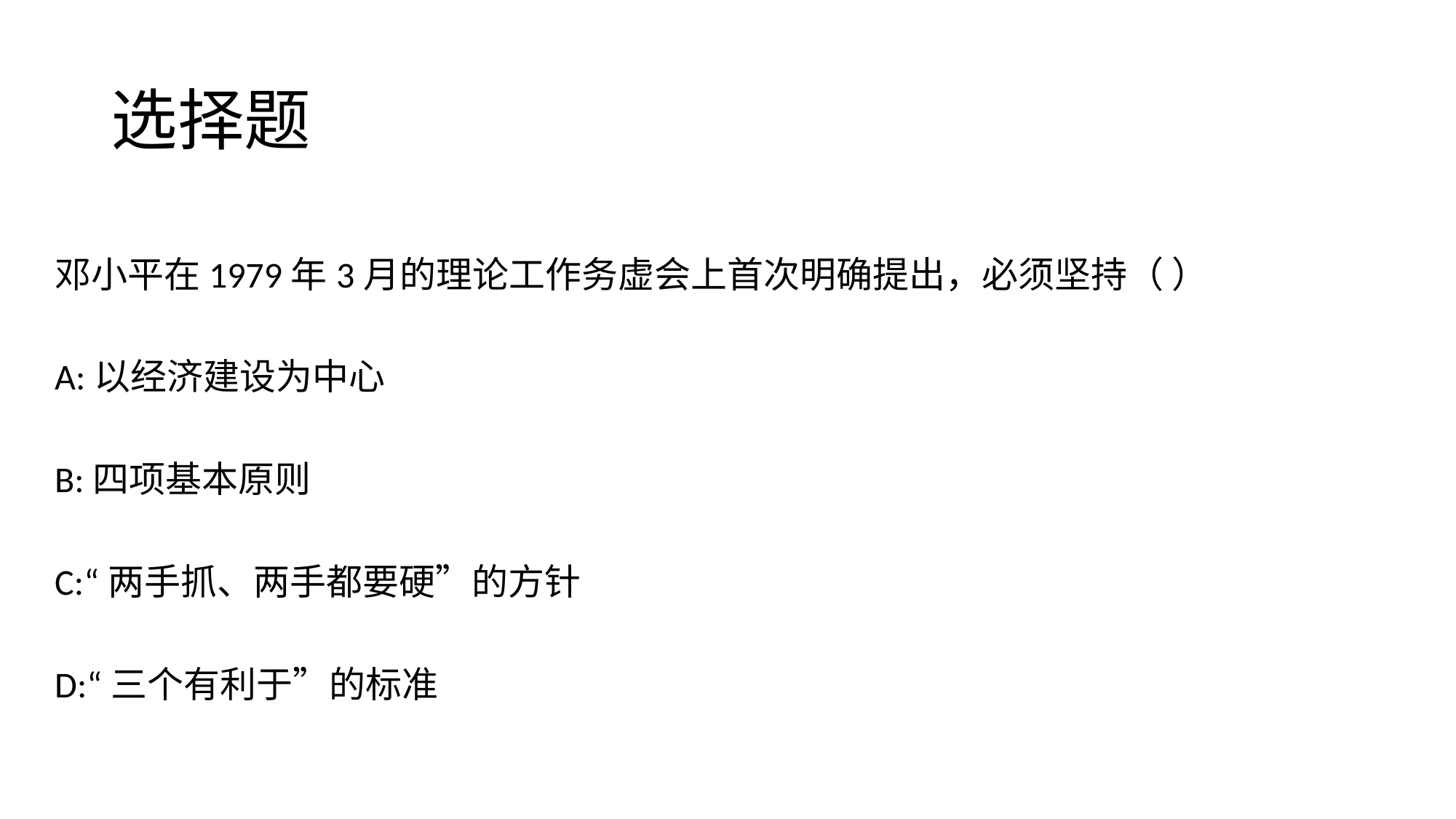

# 选择题
邓小平在1979年3月的理论工作务虚会上首次明确提出，必须坚持（ ）
A:以经济建设为中心
B:四项基本原则
C:“两手抓、两手都要硬”的方针
D:“三个有利于”的标准